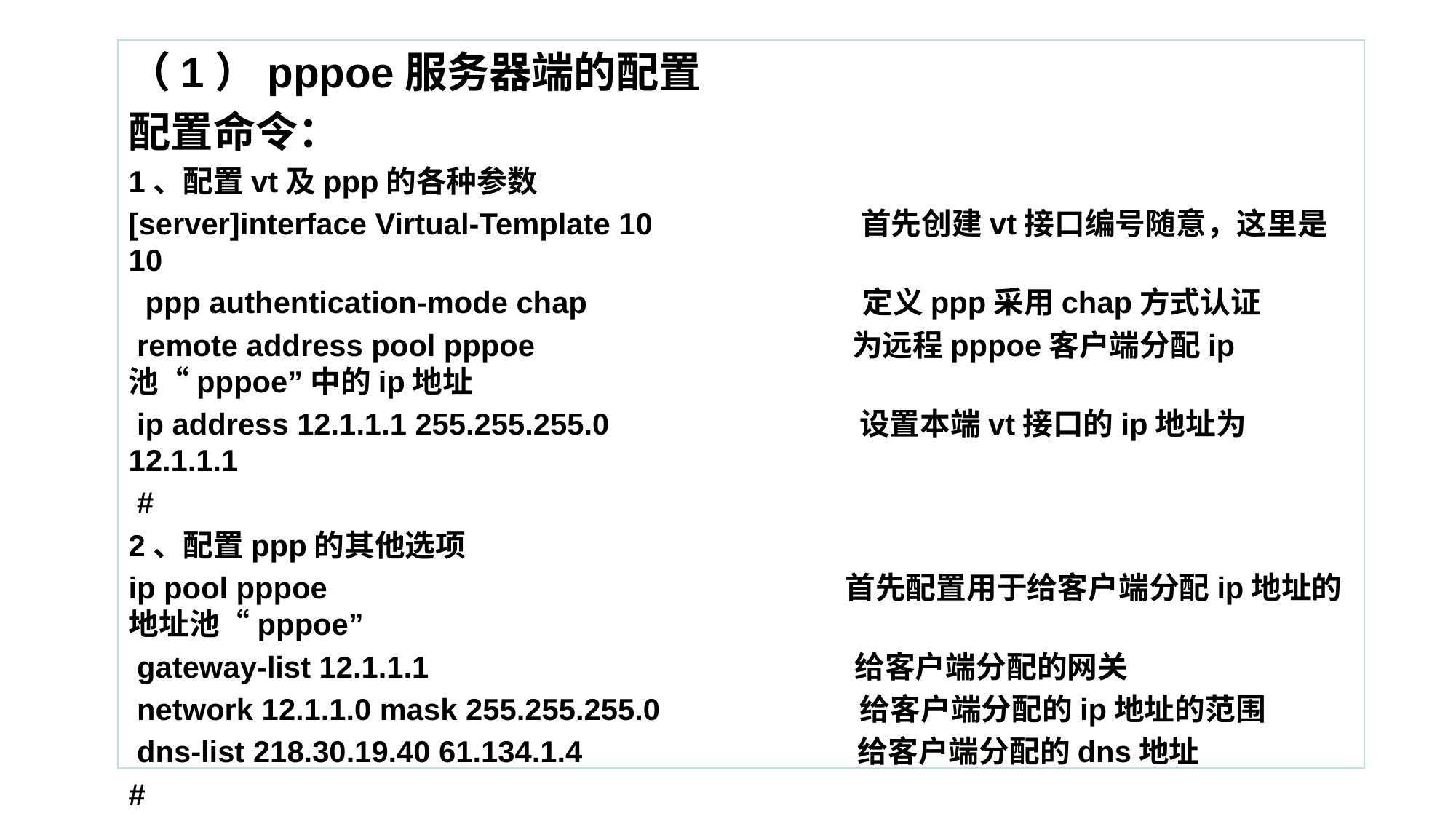

（1）pppoe服务器端的配置
配置命令：
1、配置vt及ppp的各种参数
[server]interface Virtual-Template 10                        首先创建vt接口编号随意，这里是10
  ppp authentication-mode chap                                定义ppp采用chap方式认证
 remote address pool pppoe                                     为远程pppoe客户端分配ip池“pppoe”中的ip地址
 ip address 12.1.1.1 255.255.255.0                             设置本端vt接口的ip地址为12.1.1.1
 #
2、配置ppp的其他选项
ip pool pppoe                                                             首先配置用于给客户端分配ip地址的地址池“pppoe”
 gateway-list 12.1.1.1                                                  给客户端分配的网关
 network 12.1.1.0 mask 255.255.255.0                       给客户端分配的ip地址的范围
 dns-list 218.30.19.40 61.134.1.4                                给客户端分配的dns地址
#